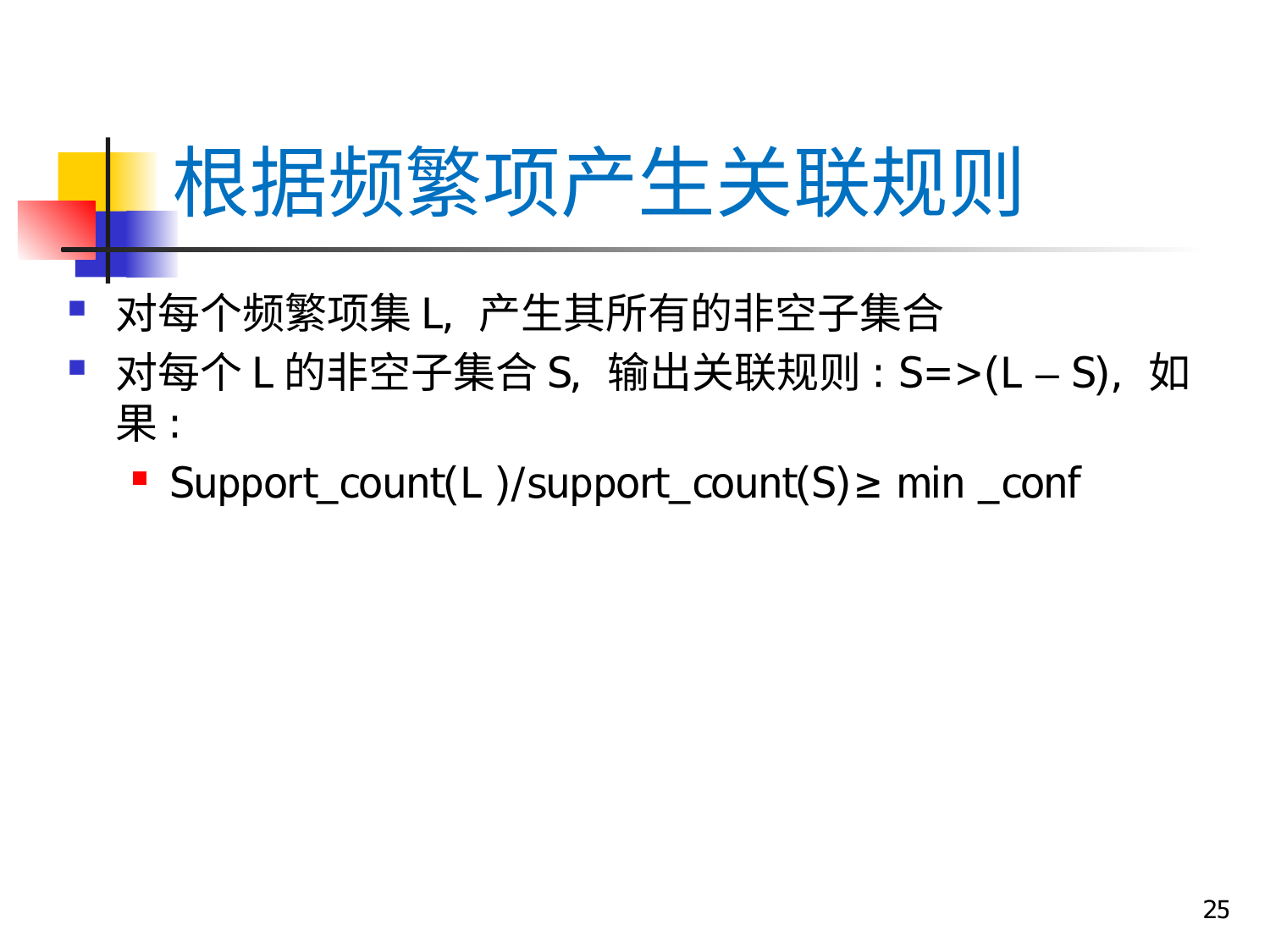

# 根据频繁项产生关联规则
对每个频繁项集l, 产生其所有的非空子集合
对每个L的非空子集合S, 输出关联规则: S=>(L – S), 如果:
Support_count(L )/support_count(S)≥ min _conf

25